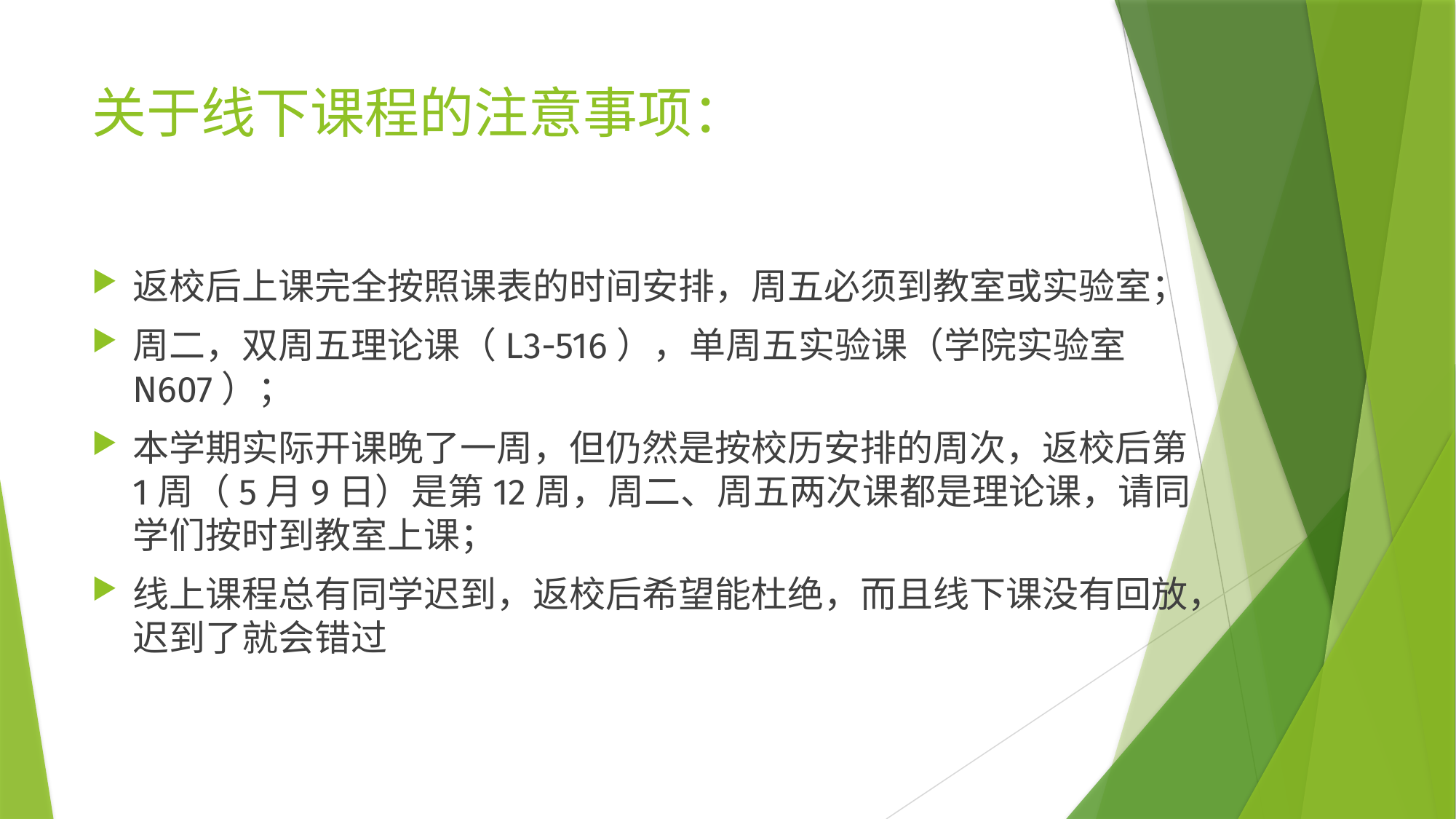

# 关于线下课程的注意事项：
返校后上课完全按照课表的时间安排，周五必须到教室或实验室；
周二，双周五理论课（L3-516），单周五实验课（学院实验室 N607）；
本学期实际开课晚了一周，但仍然是按校历安排的周次，返校后第1周（5月9日）是第12周，周二、周五两次课都是理论课，请同学们按时到教室上课；
线上课程总有同学迟到，返校后希望能杜绝，而且线下课没有回放，迟到了就会错过